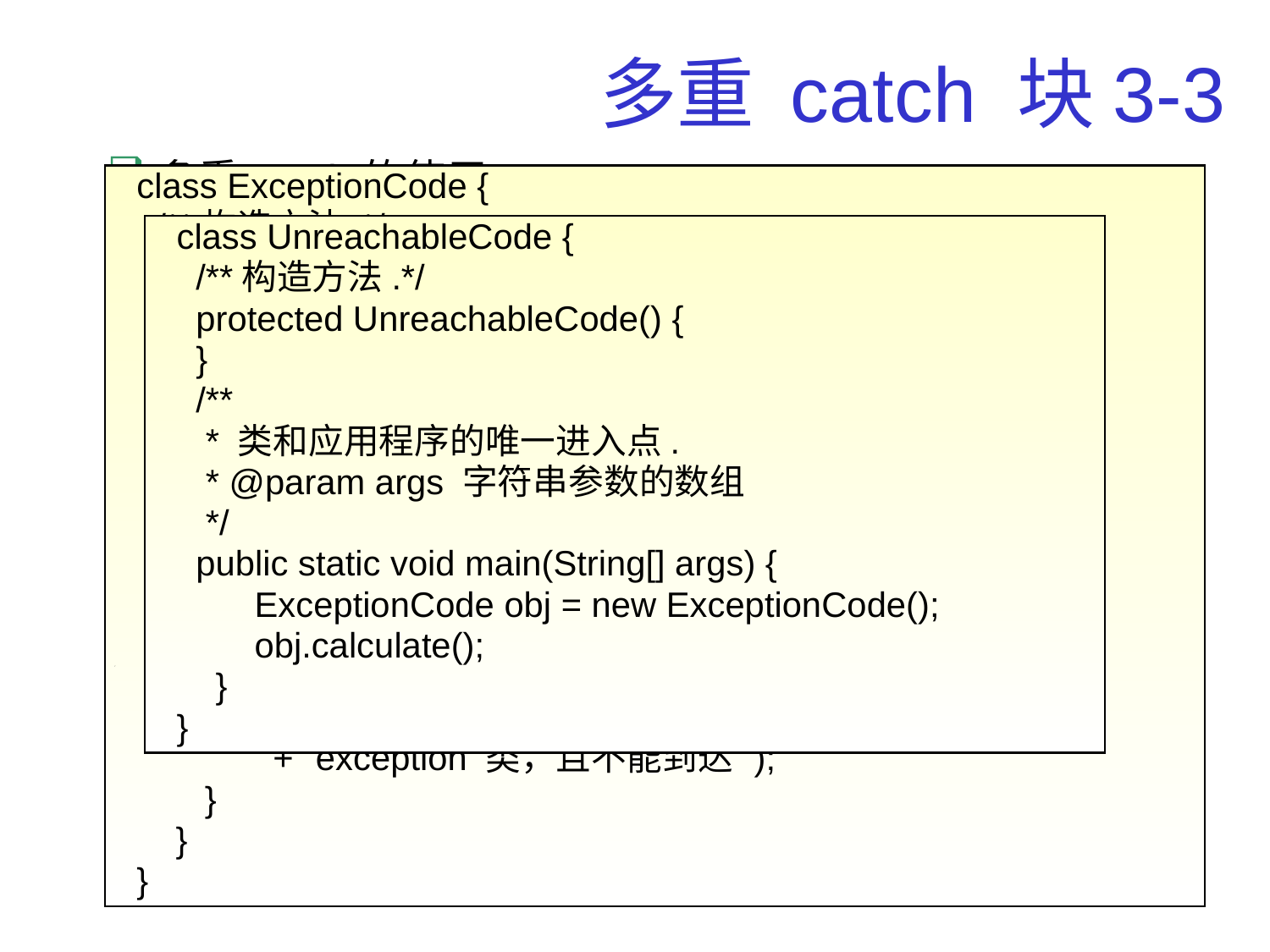

# 多重 catch 块3-3

多重catch的使用
class ExceptionCode {
  /**构造方法.*/
  protected ExceptionCode() {
  }
  /**这个方法将将零作除数.*/
  public void calculate() {
      try {
         int num = 0;
         int num1 = 42 / num;
      }catch (Exception e) {
         System.out.println("父类异常 catch 子句");
      }catch (ArithmeticException ae) {
         // 错误 – 不能到达的代码
          System.out.println("这个子类的父类是"
              + "exception 类，且不能到达");
       }
    }
}
class UnreachableCode {
  /**构造方法.*/
  protected UnreachableCode() {
  }
  /**
   * 类和应用程序的唯一进入点.
   * @param args 字符串参数的数组
   */
  public static void main(String[] args) {
        ExceptionCode obj = new ExceptionCode();
        obj.calculate();
    }
}

演示：示例 2
15